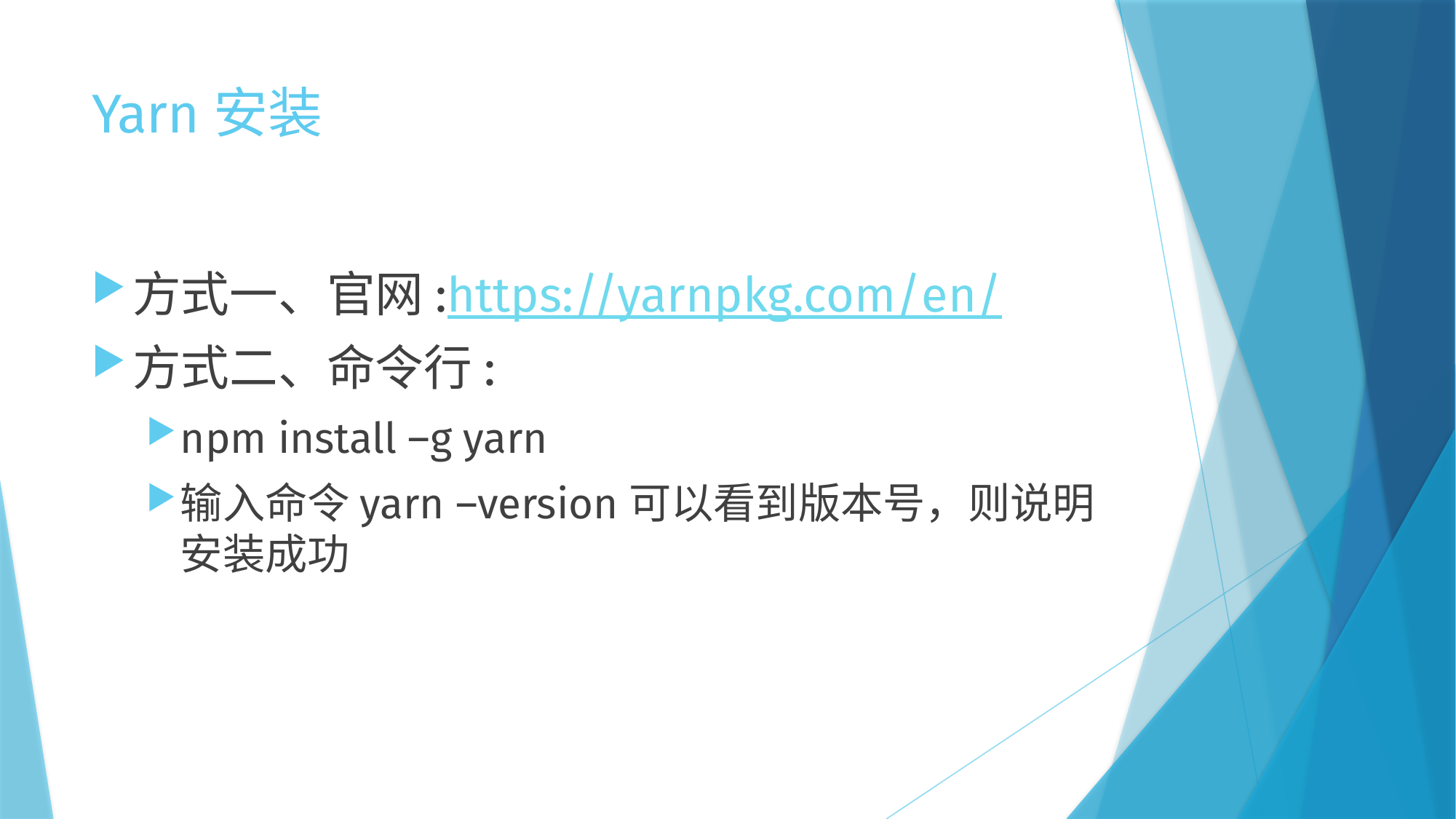

# Yarn安装
方式一、官网:https://yarnpkg.com/en/
方式二、命令行:
npm install –g yarn
输入命令yarn –version可以看到版本号，则说明安装成功